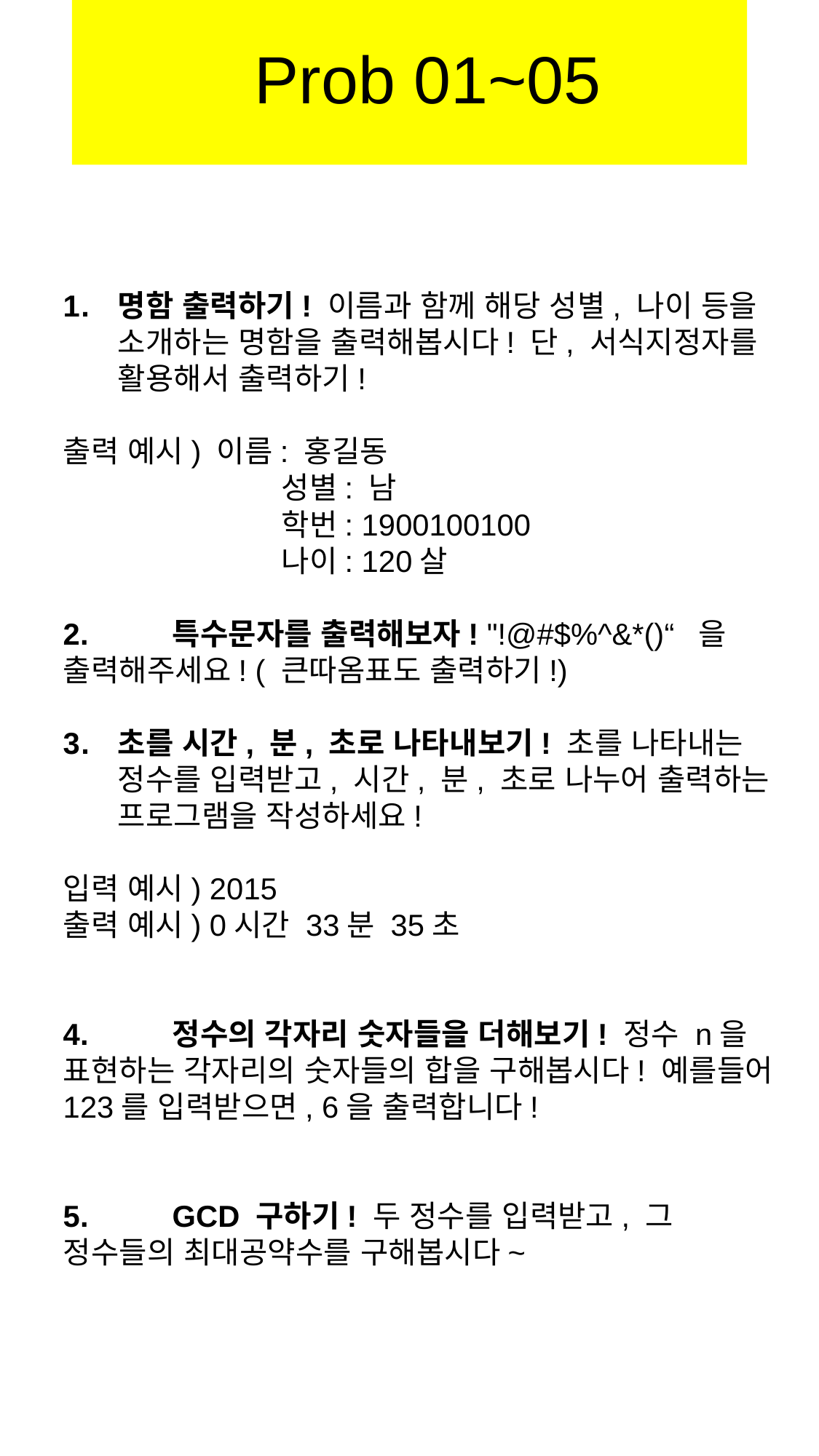

Prob 01~05
명함 출력하기! 이름과 함께 해당 성별, 나이 등을 소개하는 명함을 출력해봅시다! 단, 서식지정자를 활용해서 출력하기!

출력 예시) 이름: 홍길동
		성별: 남
		학번: 1900100100
		나이: 120살

2.	특수문자를 출력해보자! "!@#$%^&*()“  을 출력해주세요! ( 큰따옴표도 출력하기!)

초를 시간, 분, 초로 나타내보기! 초를 나타내는 정수를 입력받고, 시간, 분, 초로 나누어 출력하는 프로그램을 작성하세요!

입력 예시) 2015
출력 예시) 0시간 33분 35초

4. 	정수의 각자리 숫자들을 더해보기! 정수 n을 표현하는 각자리의 숫자들의 합을 구해봅시다! 예를들어 123를 입력받으면, 6을 출력합니다!

5. 	GCD 구하기! 두 정수를 입력받고, 그 정수들의 최대공약수를 구해봅시다~